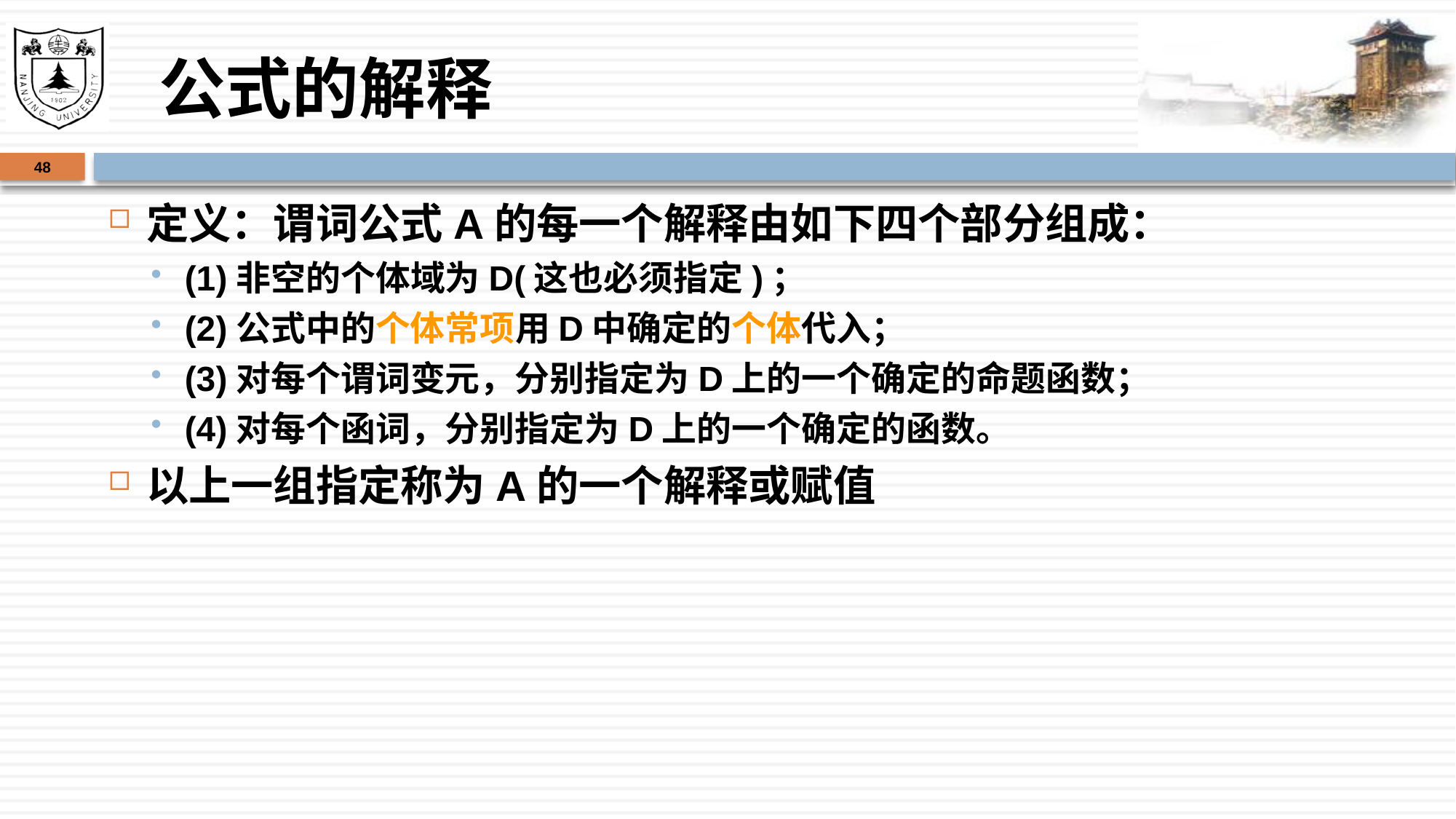

# 公式的解释
48
定义：谓词公式A的每一个解释由如下四个部分组成：
(1)非空的个体域为D(这也必须指定)；
(2)公式中的个体常项用D中确定的个体代入；
(3)对每个谓词变元，分别指定为D上的一个确定的命题函数；
(4)对每个函词，分别指定为D上的一个确定的函数。
以上一组指定称为A的一个解释或赋值